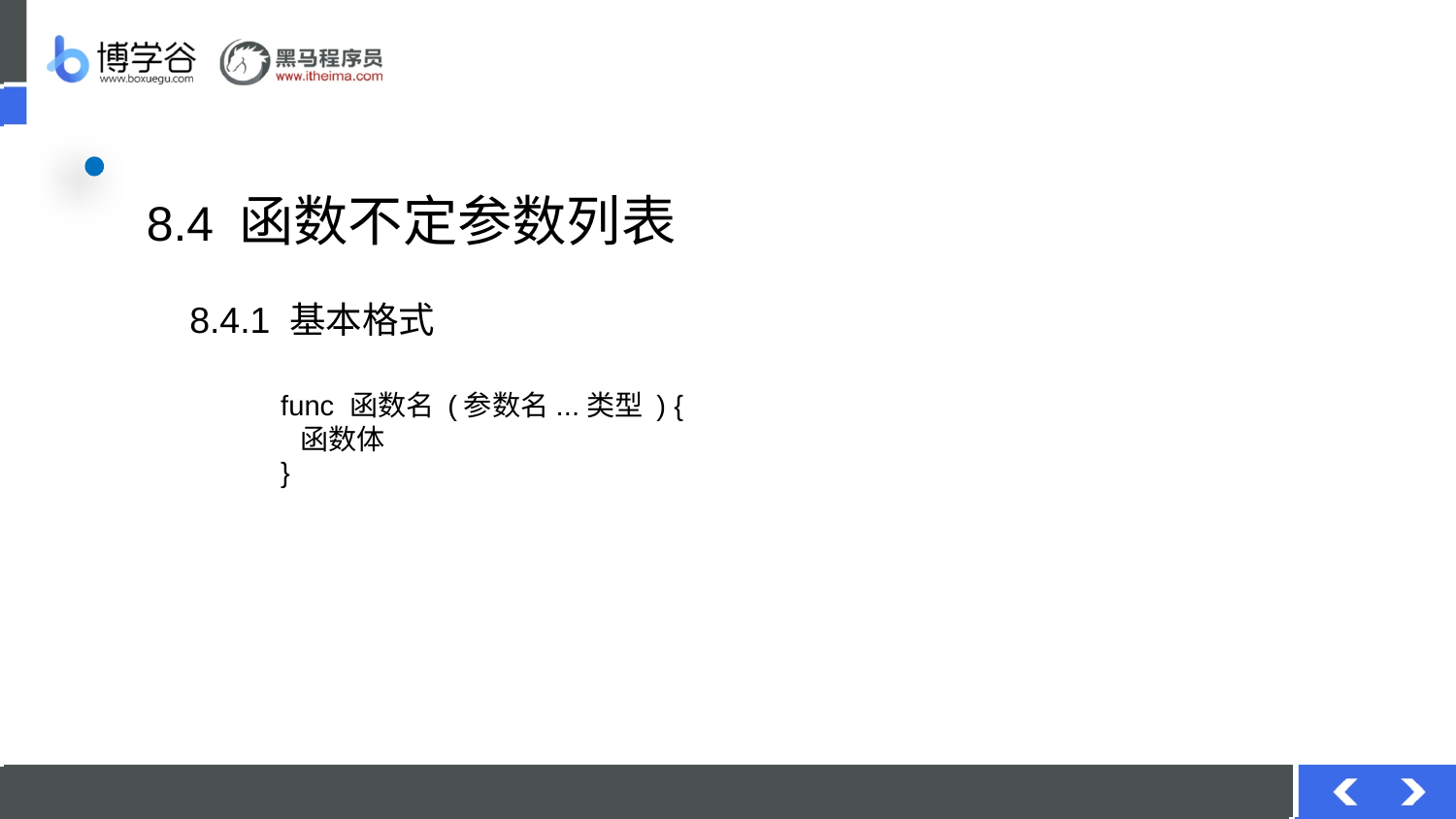

# 8.4 函数不定参数列表
8.4.1 基本格式
func 函数名 (参数名...类型 ) {
  函数体
}